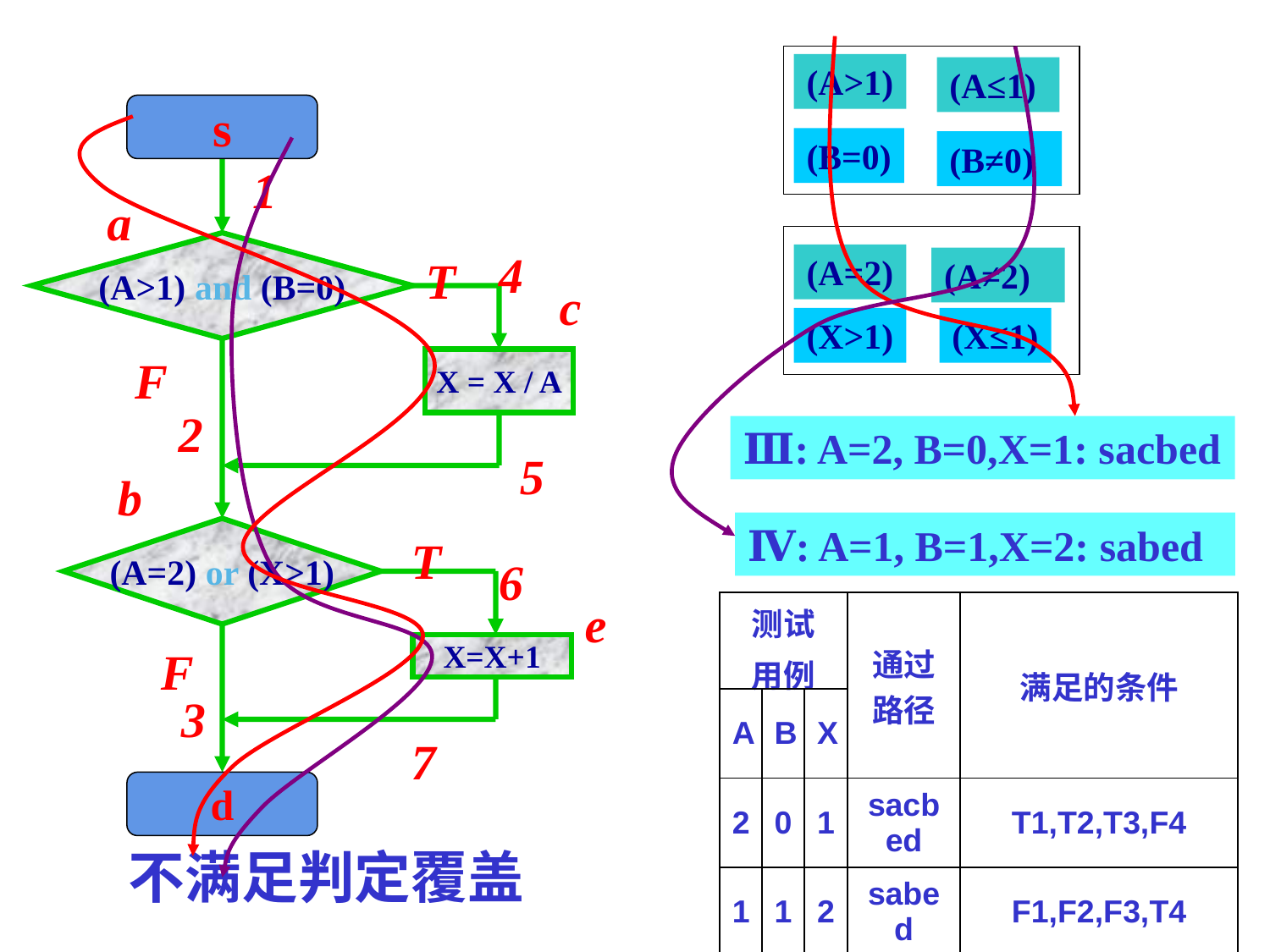

(A>1)
(A≤1)
s

1
a
(A>1) and (B=0)
4
T
c

F
X = X / A
2
5
b

(A=2) or (X>1)
T
6

X=X+1

3

7
d

e

(B=0)
(B≠0)

(A=2)
(A≠2)
(X>1)
(X≤1)

Ⅲ: A=2, B=0,X=1: sacbed
Ⅳ: A=1, B=1,X=2: sabed
| 测试 用例 |  |  | 通过路径 | 满足的条件 |
| --- | --- | --- | --- | --- |
| A | B | X |  |  |
| 2 | 0 | 1 | sacbed | T1,T2,T3,F4 |
| 1 | 1 | 2 | sabed | F1,F2,F3,T4 |
F
不满足判定覆盖